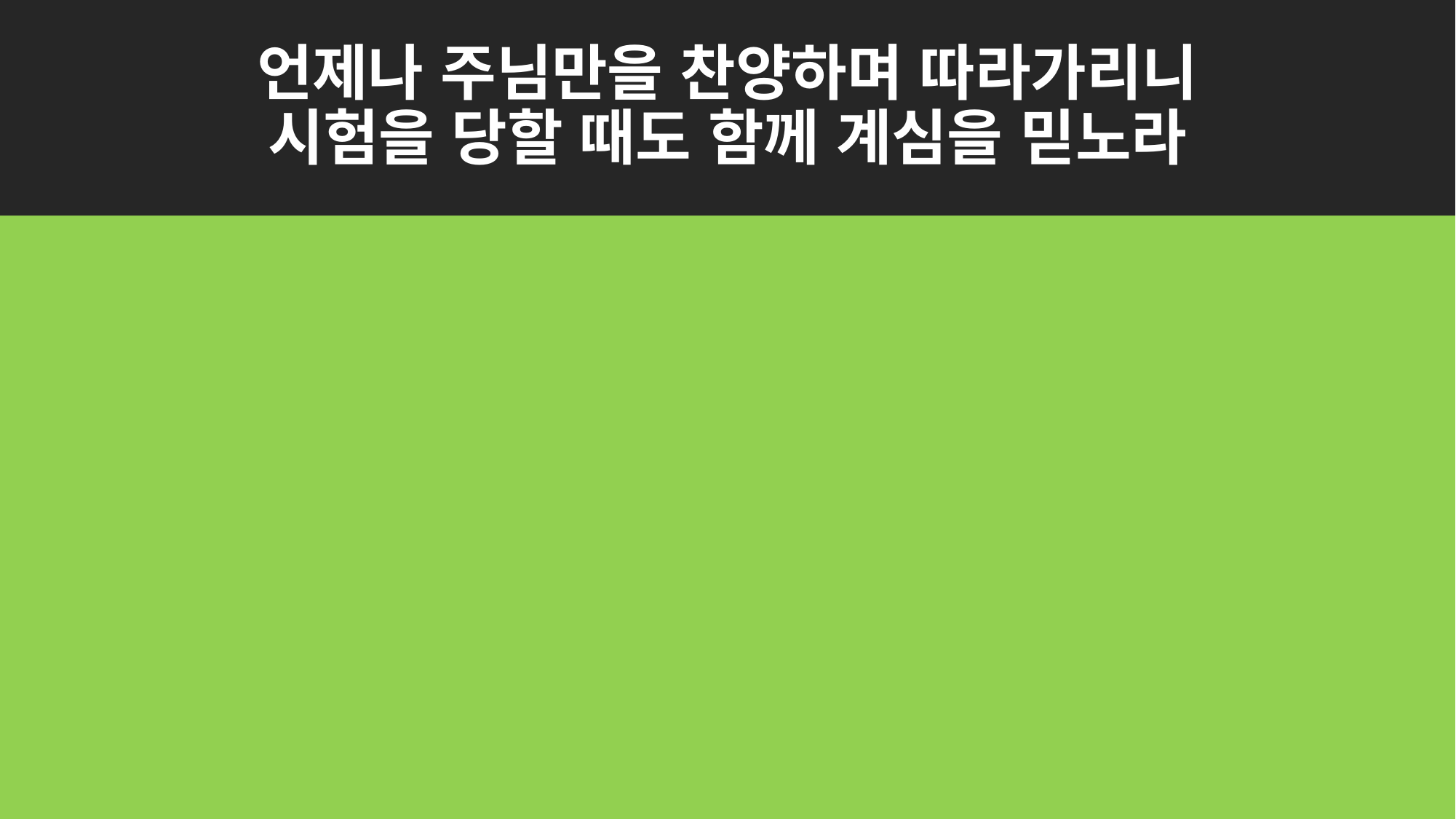

# 언제나 주님만을 찬양하며 따라가리니 시험을 당할 때도 함께 계심을 믿노라